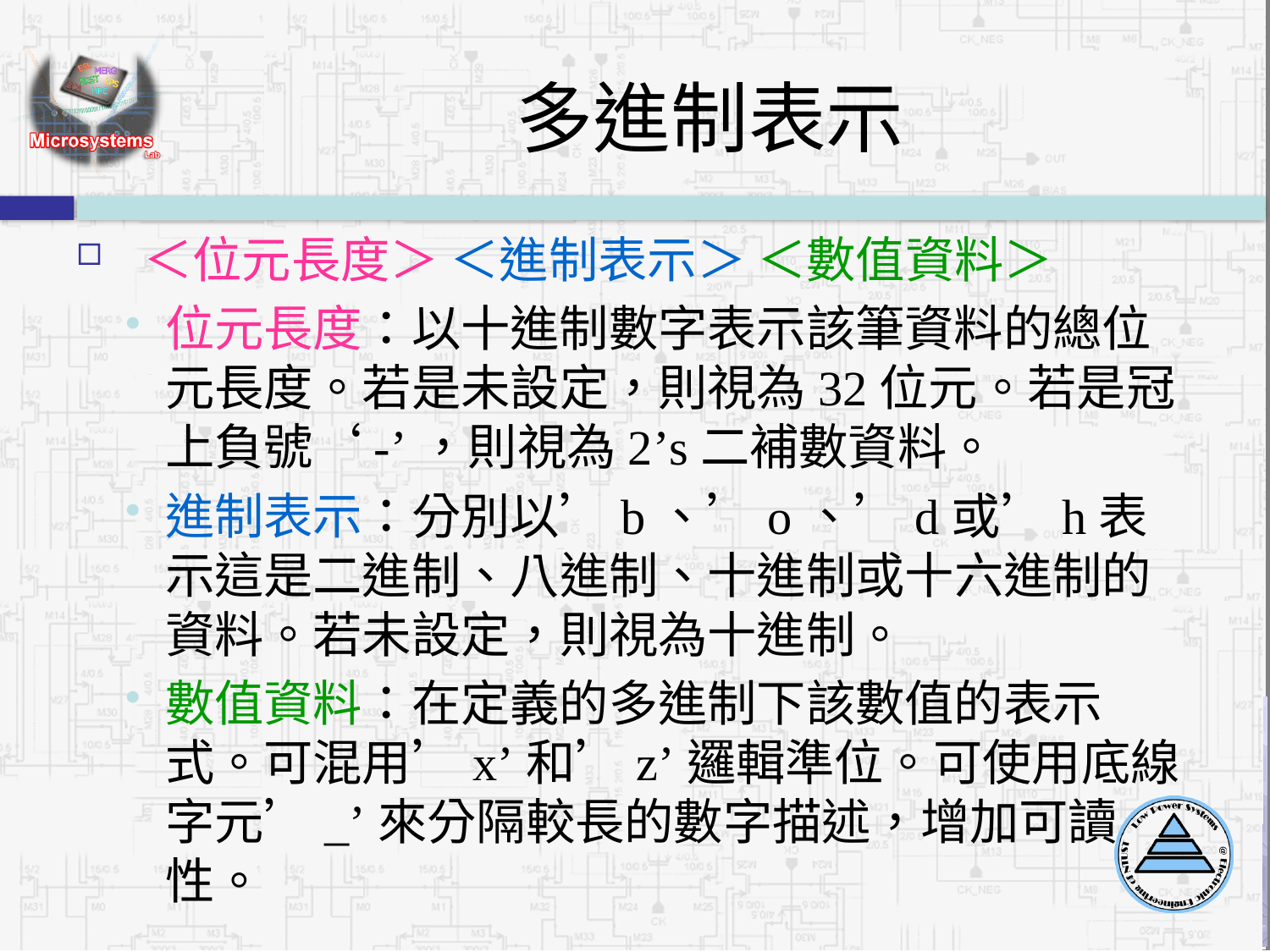

# 多進制表示
 ＜位元長度＞ ＜進制表示＞ ＜數值資料＞
位元長度：以十進制數字表示該筆資料的總位元長度。若是未設定，則視為32位元。若是冠上負號‘-’，則視為2’s二補數資料。
進制表示：分別以’b、’o、’d或’h表示這是二進制、八進制、十進制或十六進制的資料。若未設定，則視為十進制。
數值資料：在定義的多進制下該數值的表示式。可混用’x’和’z’邏輯準位。可使用底線字元’_’來分隔較長的數字描述，增加可讀性。